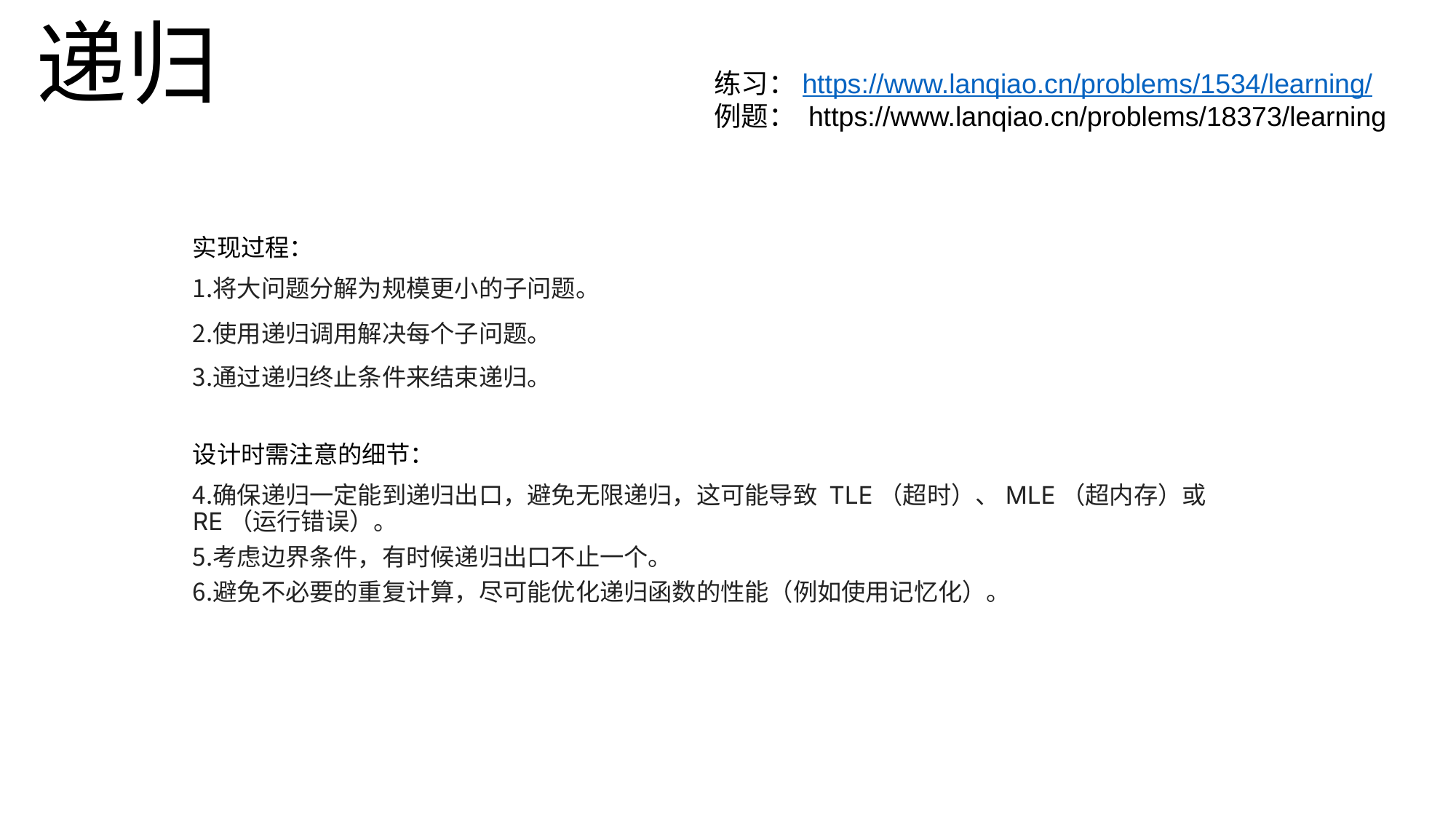

# 递归
练习：https://www.lanqiao.cn/problems/1534/learning/
例题： https://www.lanqiao.cn/problems/18373/learning
实现过程：
将大问题分解为规模更小的子问题。
使用递归调用解决每个子问题。
通过递归终止条件来结束递归。
设计时需注意的细节：
确保递归一定能到递归出口，避免无限递归，这可能导致 TLE（超时）、MLE（超内存）或 RE（运行错误）。
考虑边界条件，有时候递归出口不止一个。
避免不必要的重复计算，尽可能优化递归函数的性能（例如使用记忆化）。